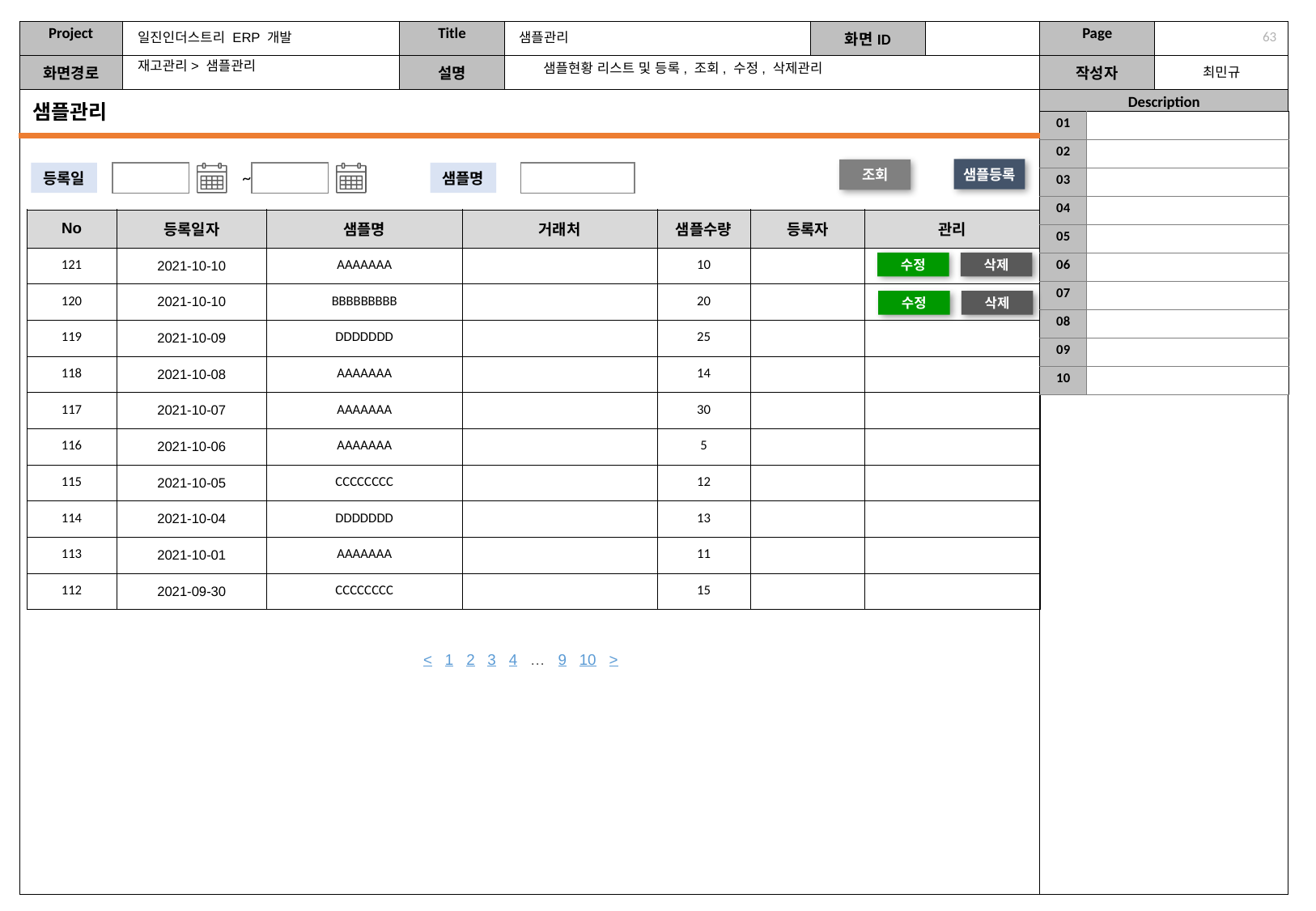

일진인더스트리 ERP 개발

샘플관리
63
재고관리> 샘플관리
샘플현황 리스트 및 등록, 조회, 수정, 삭제관리
샘플관리
| 01 |  |
| --- | --- |
| 02 |  |
| 03 |  |
| 04 |  |
| 05 |  |
| 06 |  |
| 07 |  |
| 08 |  |
| 09 |  |
| 10 |  |
샘플등록
조회
~
등록일

샘플명

| No | 등록일자 | 샘플명 | 거래처 | 샘플수량 | 등록자 | 관리 |
| --- | --- | --- | --- | --- | --- | --- |
| 121 | 2021-10-10 | AAAAAAA |  | 10 |  |  |
| 120 | 2021-10-10 | BBBBBBBBB |  | 20 |  |  |
| 119 | 2021-10-09 | DDDDDDD |  | 25 |  |  |
| 118 | 2021-10-08 | AAAAAAA |  | 14 |  |  |
| 117 | 2021-10-07 | AAAAAAA |  | 30 |  |  |
| 116 | 2021-10-06 | AAAAAAA |  | 5 |  |  |
| 115 | 2021-10-05 | CCCCCCCC |  | 12 |  |  |
| 114 | 2021-10-04 | DDDDDDD |  | 13 |  |  |
| 113 | 2021-10-01 | AAAAAAA |  | 11 |  |  |
| 112 | 2021-09-30 | CCCCCCCC |  | 15 |  |  |
수정
삭제
수정
삭제
<   1   2   3   4   …   9   10   >